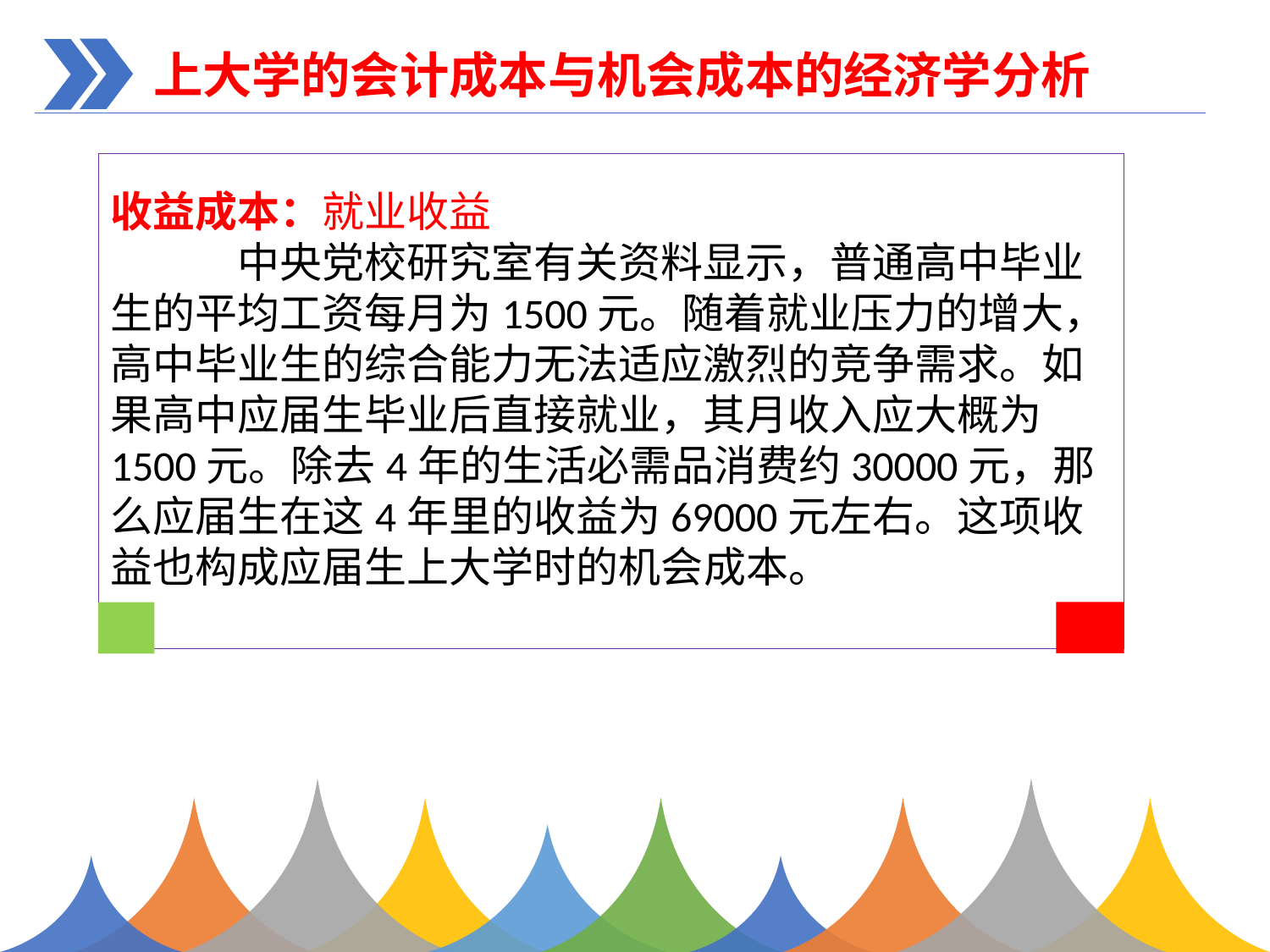

上大学的会计成本与机会成本的经济学分析
收益成本：就业收益
	中央党校研究室有关资料显示，普通高中毕业生的平均工资每月为1500元。随着就业压力的增大，高中毕业生的综合能力无法适应激烈的竞争需求。如果高中应届生毕业后直接就业，其月收入应大概为1500元。除去4年的生活必需品消费约30000元，那么应届生在这4年里的收益为69000元左右。这项收益也构成应届生上大学时的机会成本。